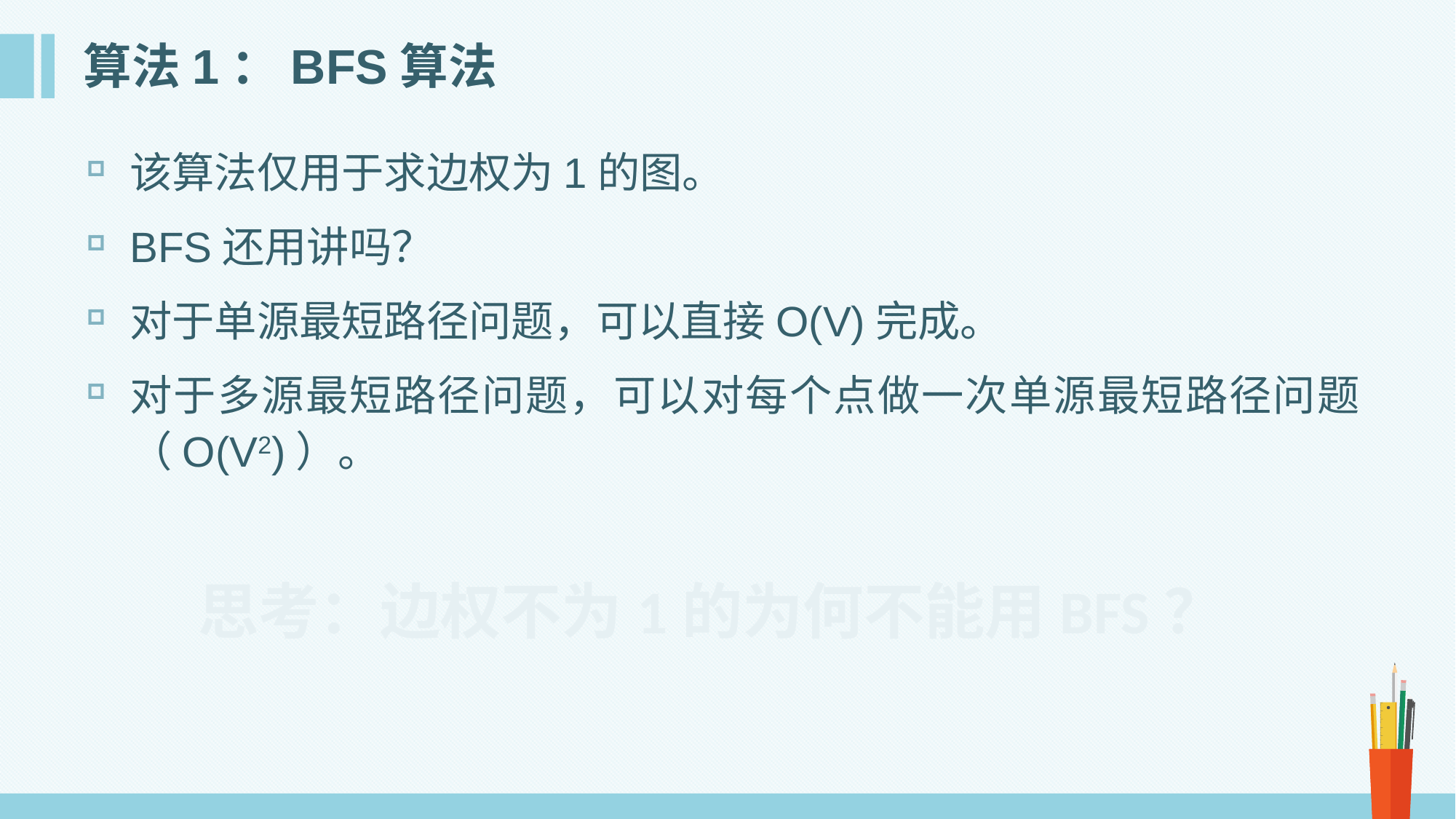

# 算法1：BFS算法
该算法仅用于求边权为1的图。
BFS还用讲吗？
对于单源最短路径问题，可以直接O(V)完成。
对于多源最短路径问题，可以对每个点做一次单源最短路径问题 （O(V2)）。

思考：边权不为1的为何不能用BFS？